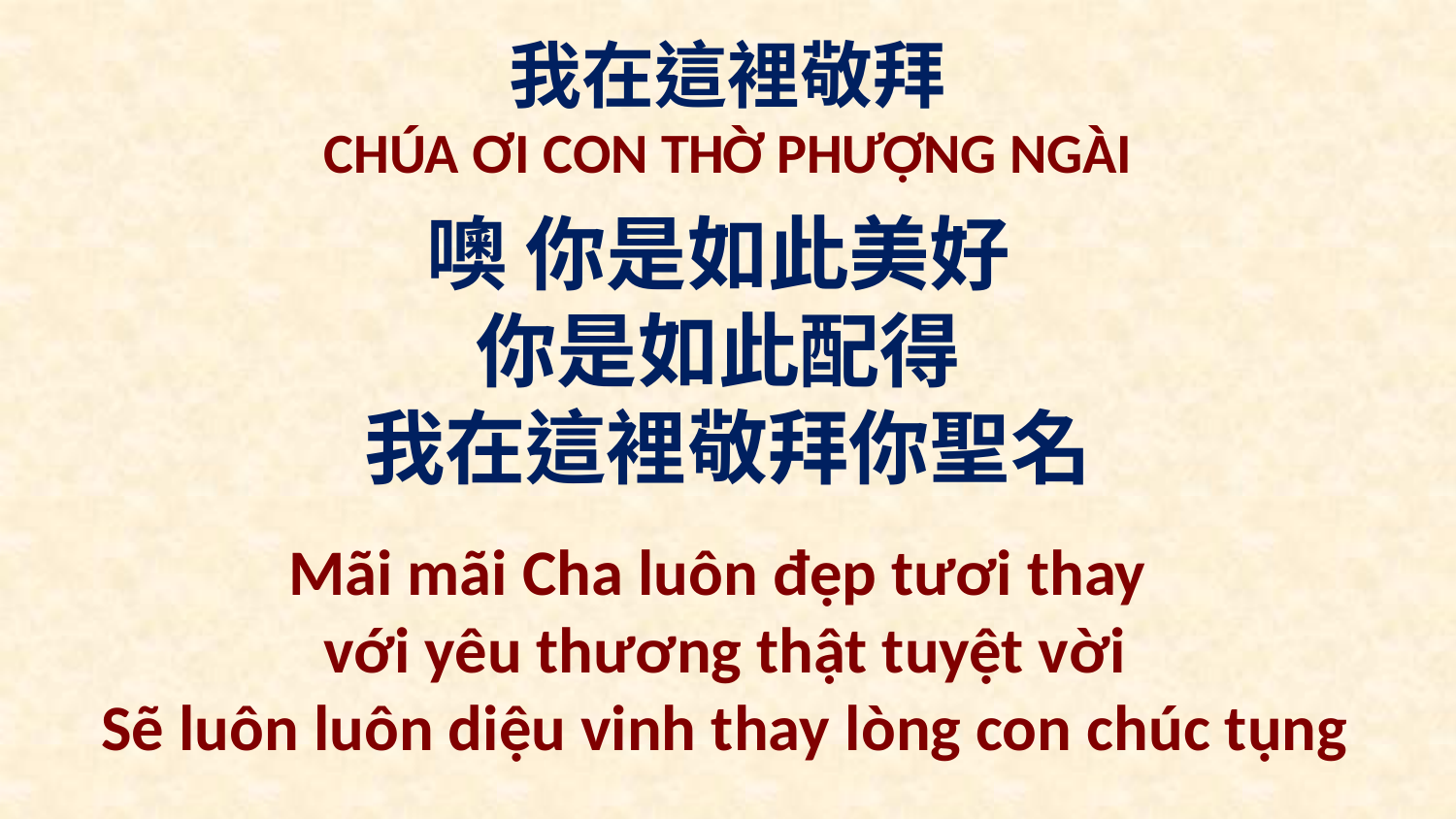

我在這裡敬拜
CHÚA ƠI CON THỜ PHƯỢNG NGÀI
噢 你是如此美好
你是如此配得
我在這裡敬拜你聖名
Mãi mãi Cha luôn đẹp tươi thay
với yêu thương thật tuyệt vời
Sẽ luôn luôn diệu vinh thay lòng con chúc tụng